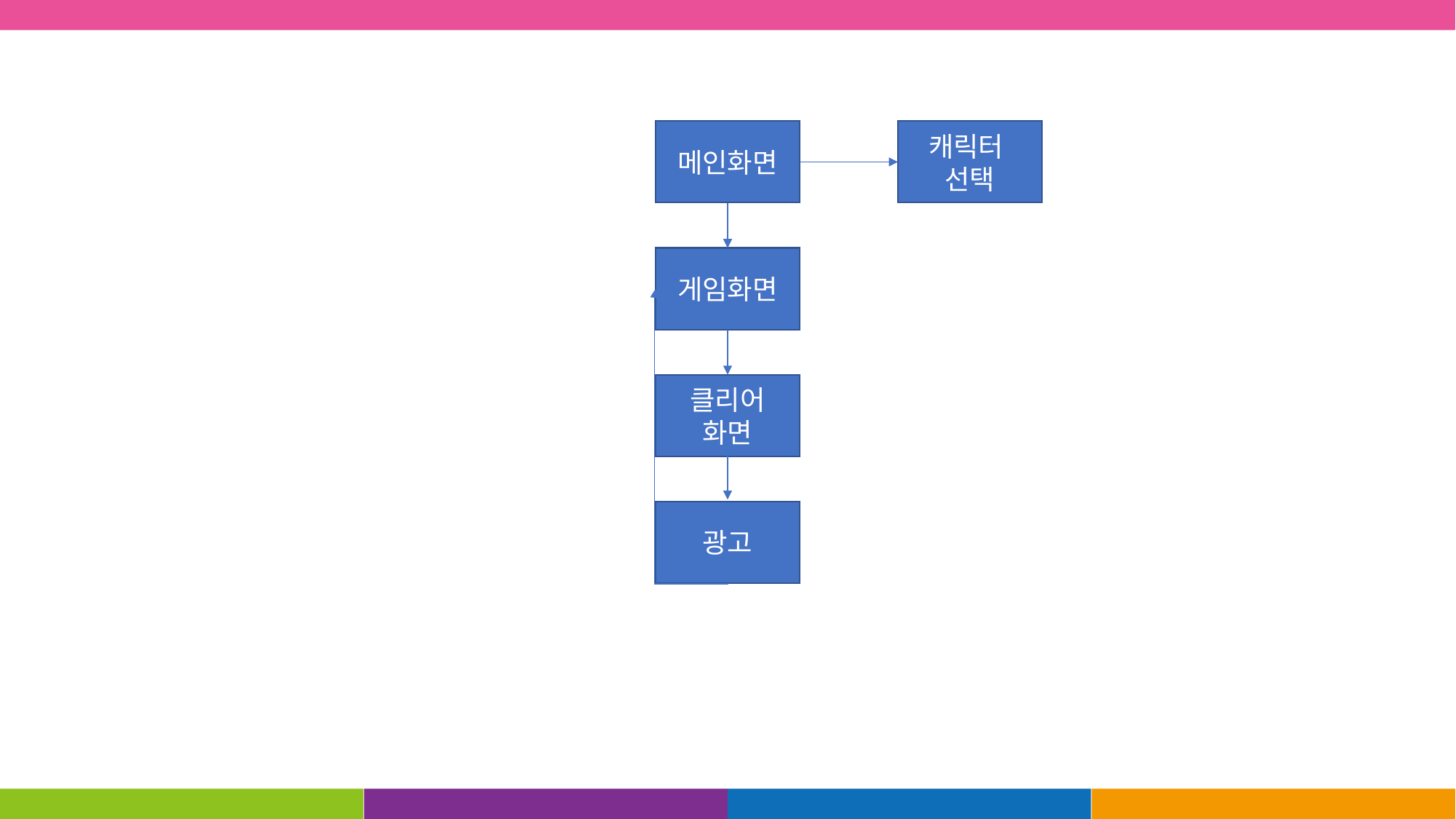

메인화면
캐릭터
선택
게임화면
클리어
화면
광고